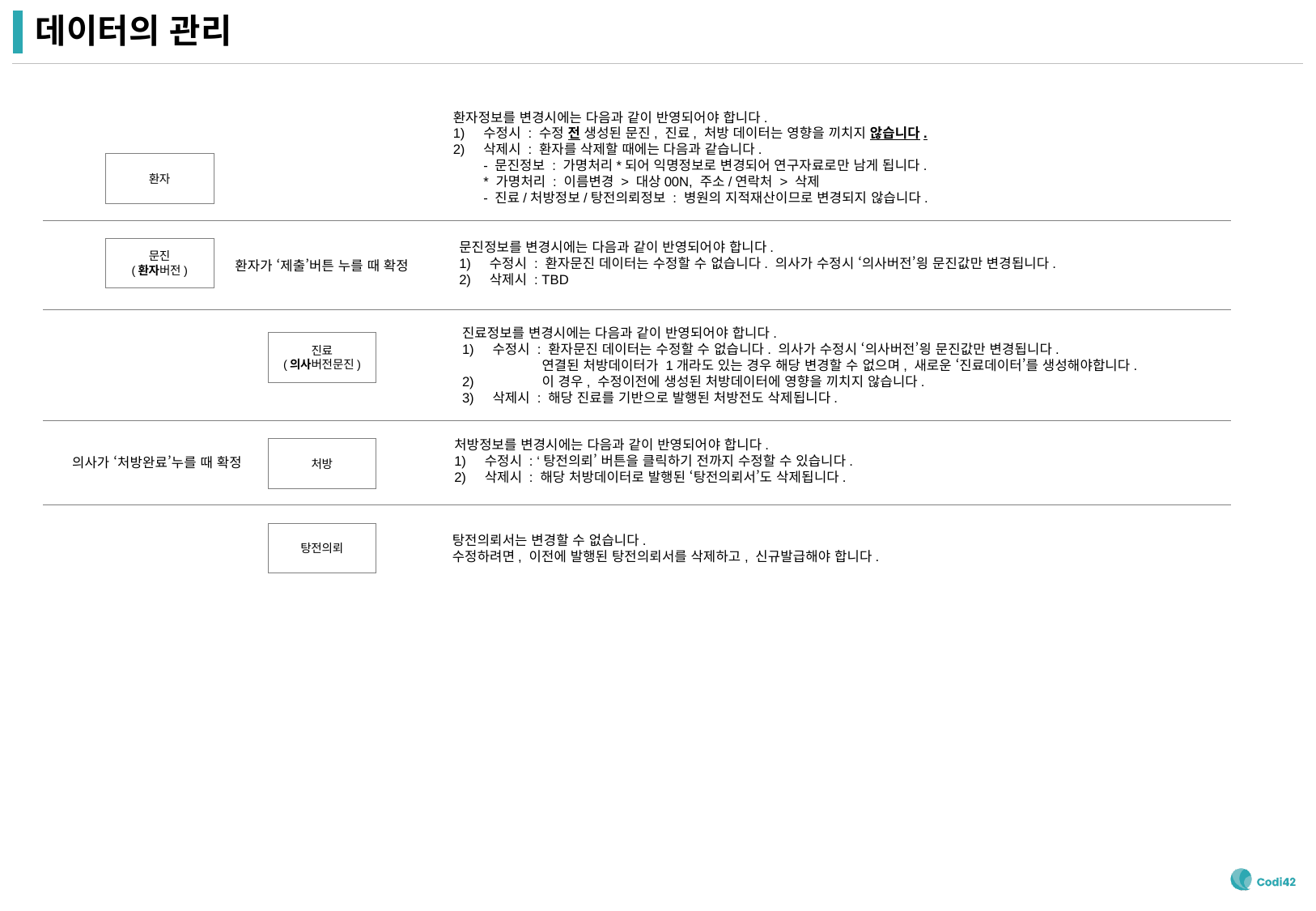

# 데이터의 관리
환자정보를 변경시에는 다음과 같이 반영되어야 합니다.
수정시 : 수정 전 생성된 문진, 진료, 처방 데이터는 영향을 끼치지 않습니다.
삭제시 : 환자를 삭제할 때에는 다음과 같습니다.
- 문진정보 : 가명처리*되어 익명정보로 변경되어 연구자료로만 남게 됩니다.
* 가명처리 : 이름변경 > 대상00N, 주소/연락처 > 삭제
- 진료/처방정보/탕전의뢰정보 : 병원의 지적재산이므로 변경되지 않습니다.
환자
문진
(환자버전)
문진정보를 변경시에는 다음과 같이 반영되어야 합니다.
수정시 : 환자문진 데이터는 수정할 수 없습니다. 의사가 수정시 ‘의사버전’읭 문진값만 변경됩니다.
삭제시 : TBD
환자가 ‘제출’버튼 누를 때 확정
진료정보를 변경시에는 다음과 같이 반영되어야 합니다.
수정시 : 환자문진 데이터는 수정할 수 없습니다. 의사가 수정시 ‘의사버전’읭 문진값만 변경됩니다.
            연결된 처방데이터가 1개라도 있는 경우 해당 변경할 수 없으며, 새로운 ‘진료데이터’를 생성해야합니다.
            이 경우, 수정이전에 생성된 처방데이터에 영향을 끼치지 않습니다.
삭제시 : 해당 진료를 기반으로 발행된 처방전도 삭제됩니다.
진료
(의사버전문진)
처방정보를 변경시에는 다음과 같이 반영되어야 합니다.
수정시 : ‘탕전의뢰’ 버튼을 클릭하기 전까지 수정할 수 있습니다.
삭제시 : 해당 처방데이터로 발행된 ‘탕전의뢰서’도 삭제됩니다.
처방
의사가 ‘처방완료’누를 때 확정
탕전의뢰
탕전의뢰서는 변경할 수 없습니다.
수정하려면, 이전에 발행된 탕전의뢰서를 삭제하고, 신규발급해야 합니다.